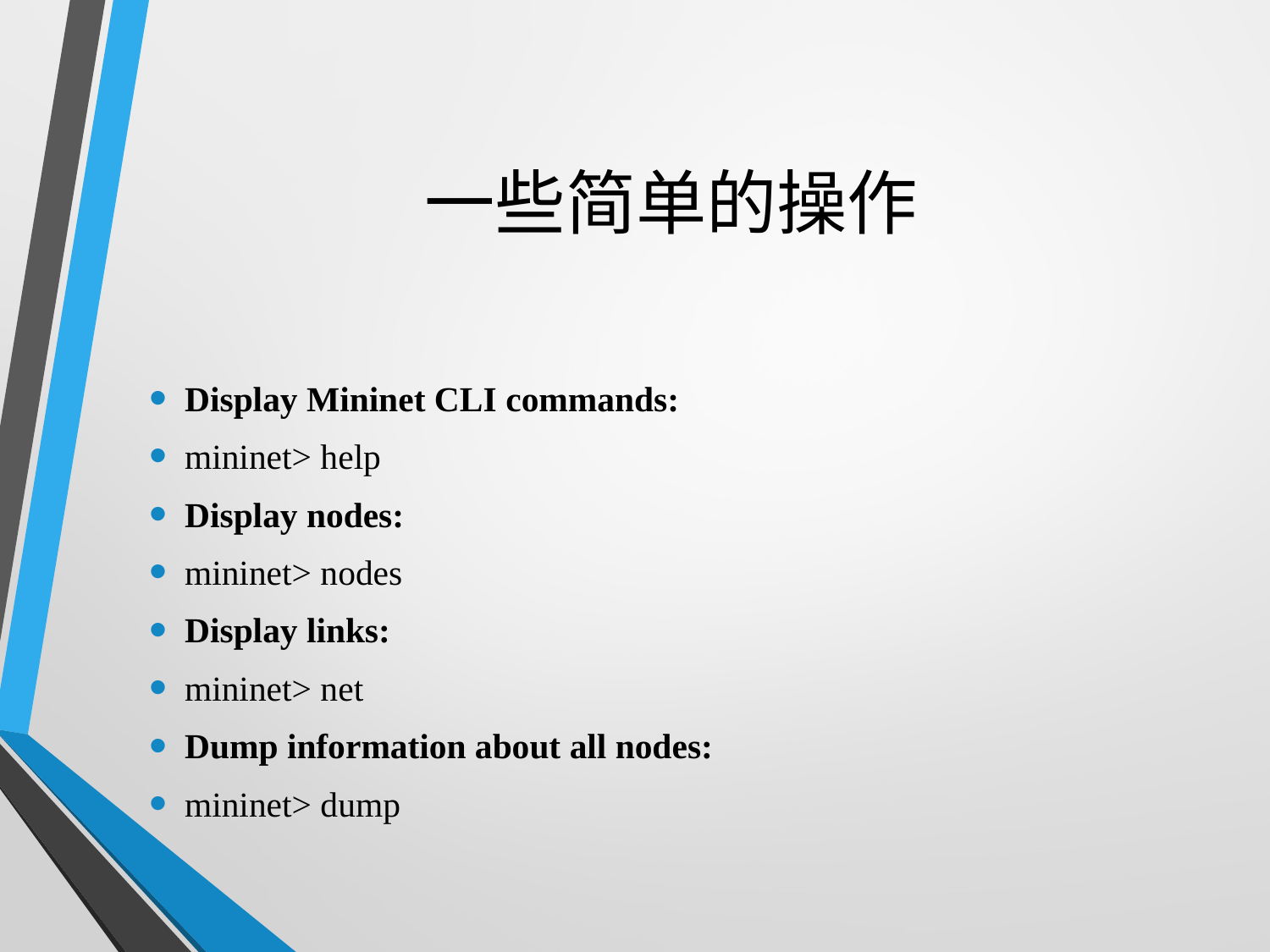

# 一些简单的操作
Display Mininet CLI commands:
mininet> help
Display nodes:
mininet> nodes
Display links:
mininet> net
Dump information about all nodes:
mininet> dump